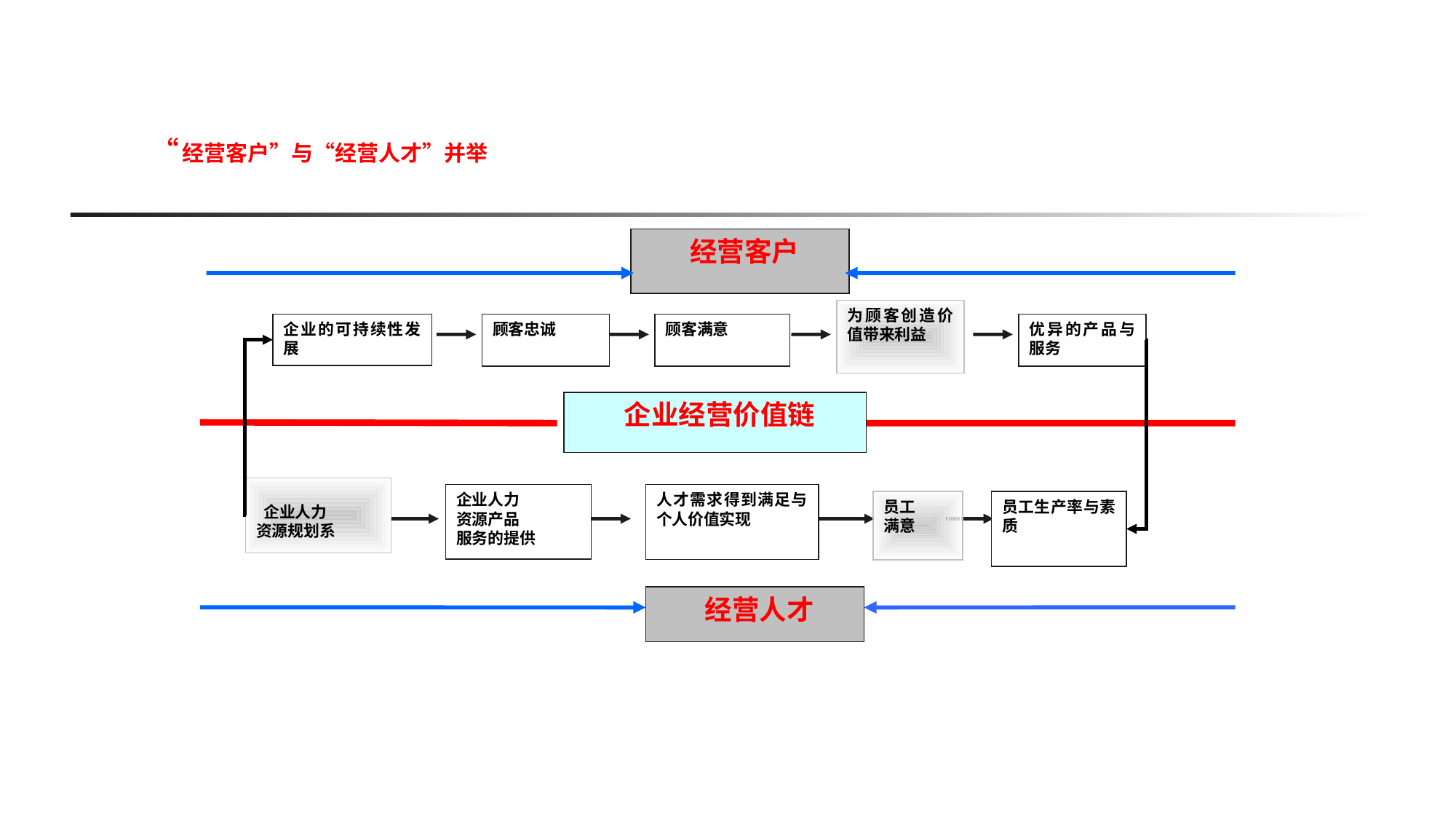

“经营客户”与“经营人才”并举
 经营客户

为顾客创造价值带来利益
企业的可持续性发展
顾客忠诚
顾客满意
优异的产品与服务

 企业经营价值链

 企业人力
资源规划系
企业人力
资源产品
服务的提供
人才需求得到满足与个人价值实现
员工
满意
员工生产率与素质

 经营人才

4